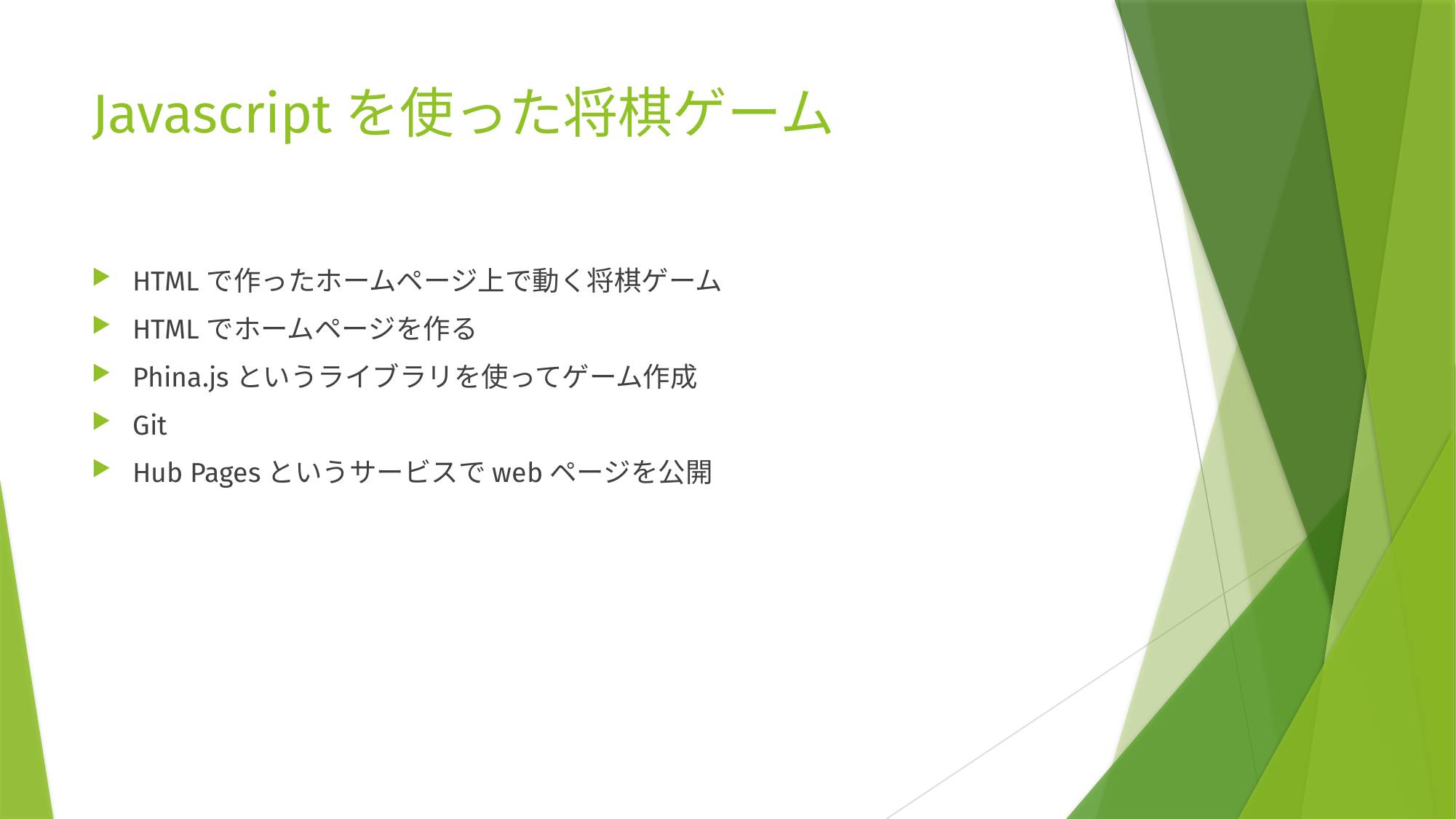

# Javascriptを使った将棋ゲーム
HTMLで作ったホームページ上で動く将棋ゲーム
HTMLでホームページを作る
Phina.jsというライブラリを使ってゲーム作成
Git
Hub Pagesというサービスでwebページを公開